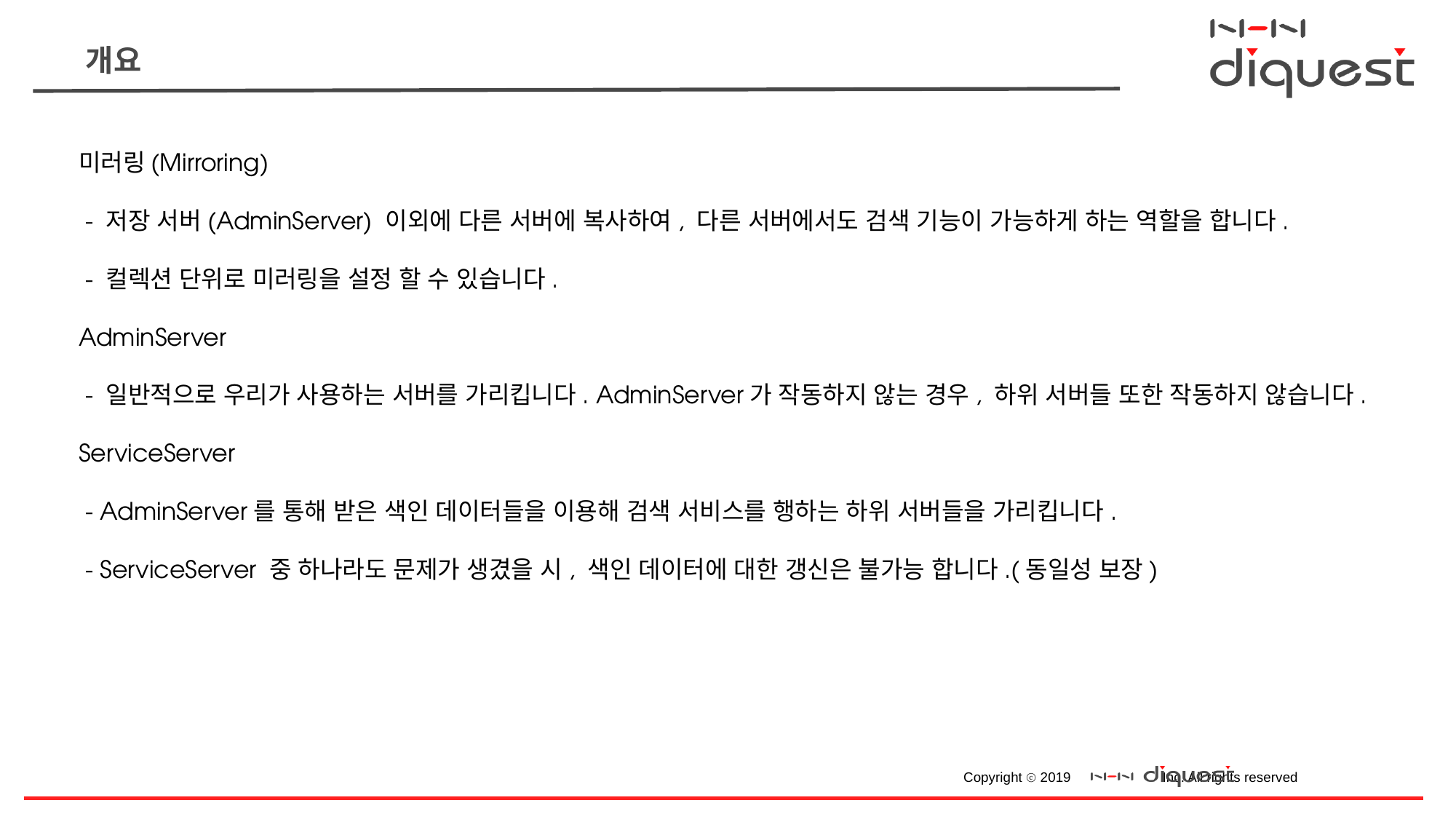

# 개요
미러링(Mirroring)

 - 저장 서버(AdminServer) 이외에 다른 서버에 복사하여, 다른 서버에서도 검색 기능이 가능하게 하는 역할을 합니다.

 - 컬렉션 단위로 미러링을 설정 할 수 있습니다.

AdminServer

 - 일반적으로 우리가 사용하는 서버를 가리킵니다. AdminServer가 작동하지 않는 경우, 하위 서버들 또한 작동하지 않습니다.

ServiceServer

 - AdminServer를 통해 받은 색인 데이터들을 이용해 검색 서비스를 행하는 하위 서버들을 가리킵니다.

 - ServiceServer 중 하나라도 문제가 생겼을 시, 색인 데이터에 대한 갱신은 불가능 합니다.(동일성 보장)